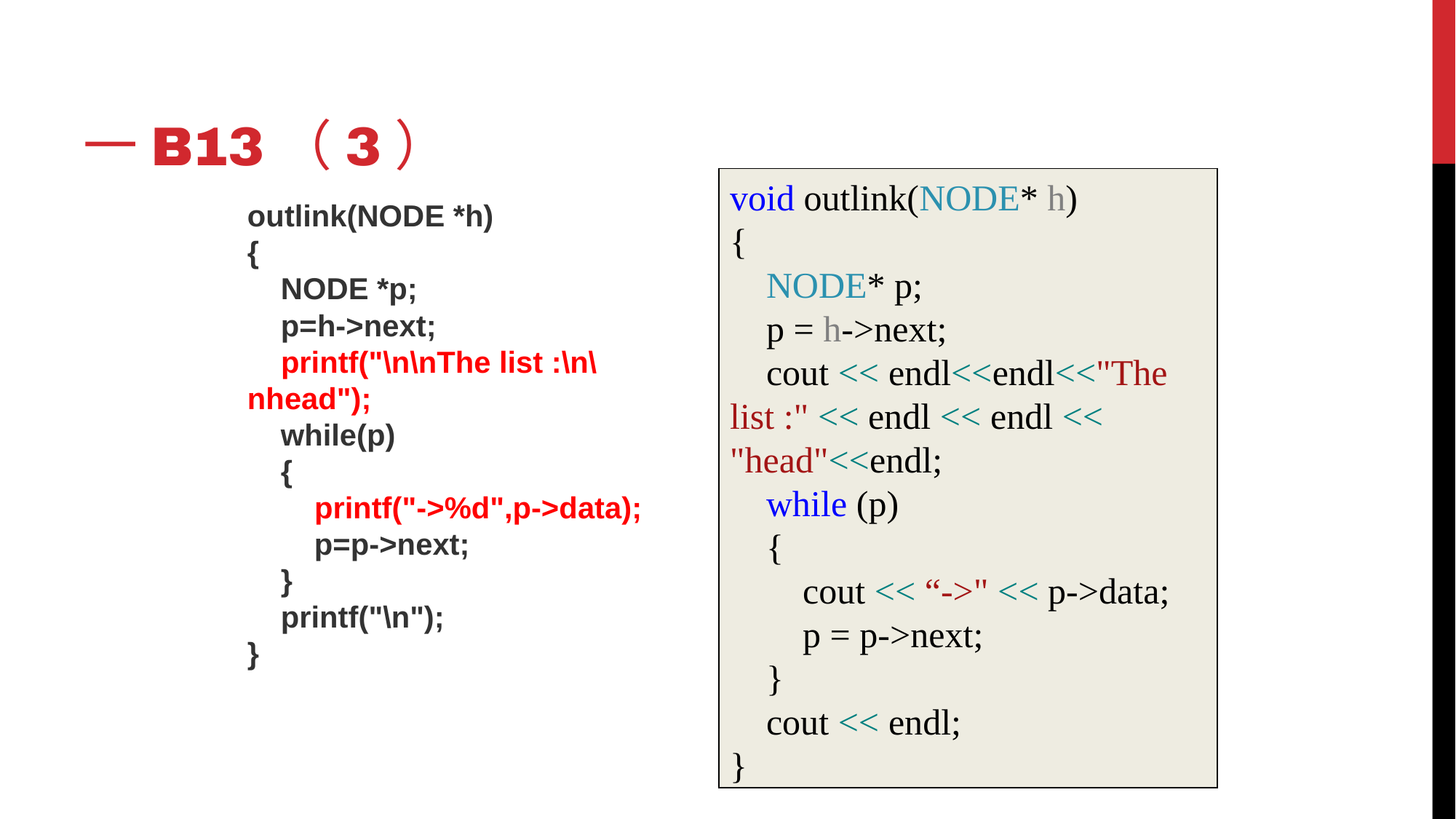

# 一b13（3）
void outlink(NODE* h)
{
    NODE* p;
    p = h->next;
    cout << endl<<endl<<"The list :" << endl << endl << "head"<<endl;
    while (p)
    {
        cout << “->" << p->data;
        p = p->next;
    }
    cout << endl;
}

outlink(NODE *h)
{
    NODE *p;
    p=h->next;
    printf("\n\nThe list :\n\nhead");
    while(p)
    {
        printf("->%d",p->data);
        p=p->next;
    }
    printf("\n");
}